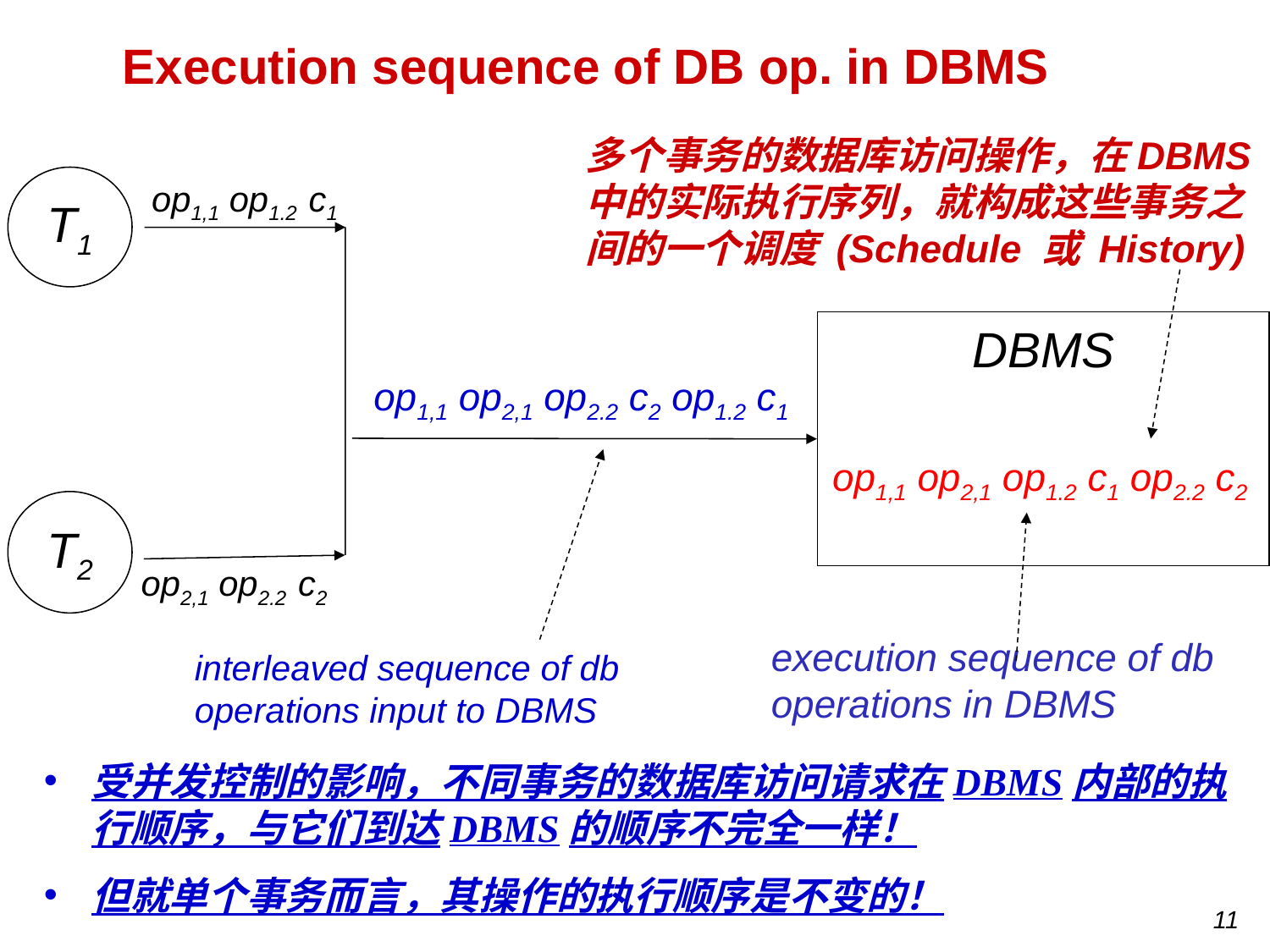

# Execution sequence of DB op. in DBMS
多个事务的数据库访问操作，在DBMS中的实际执行序列，就构成这些事务之间的一个调度 (Schedule 或 History)

T1
op1,1 op1.2  c1

DBMS
op1,1 op2,1 op2.2 c2 op1.2 c1

op1,1 op2,1 op1.2 c1 op2.2 c2

execution sequence of db
operations in DBMS

T2
op2,1 op2.2  c2

interleaved sequence of db
operations input to DBMS
受并发控制的影响，不同事务的数据库访问请求在DBMS内部的执行顺序，与它们到达DBMS的顺序不完全一样！
但就单个事务而言，其操作的执行顺序是不变的！
11